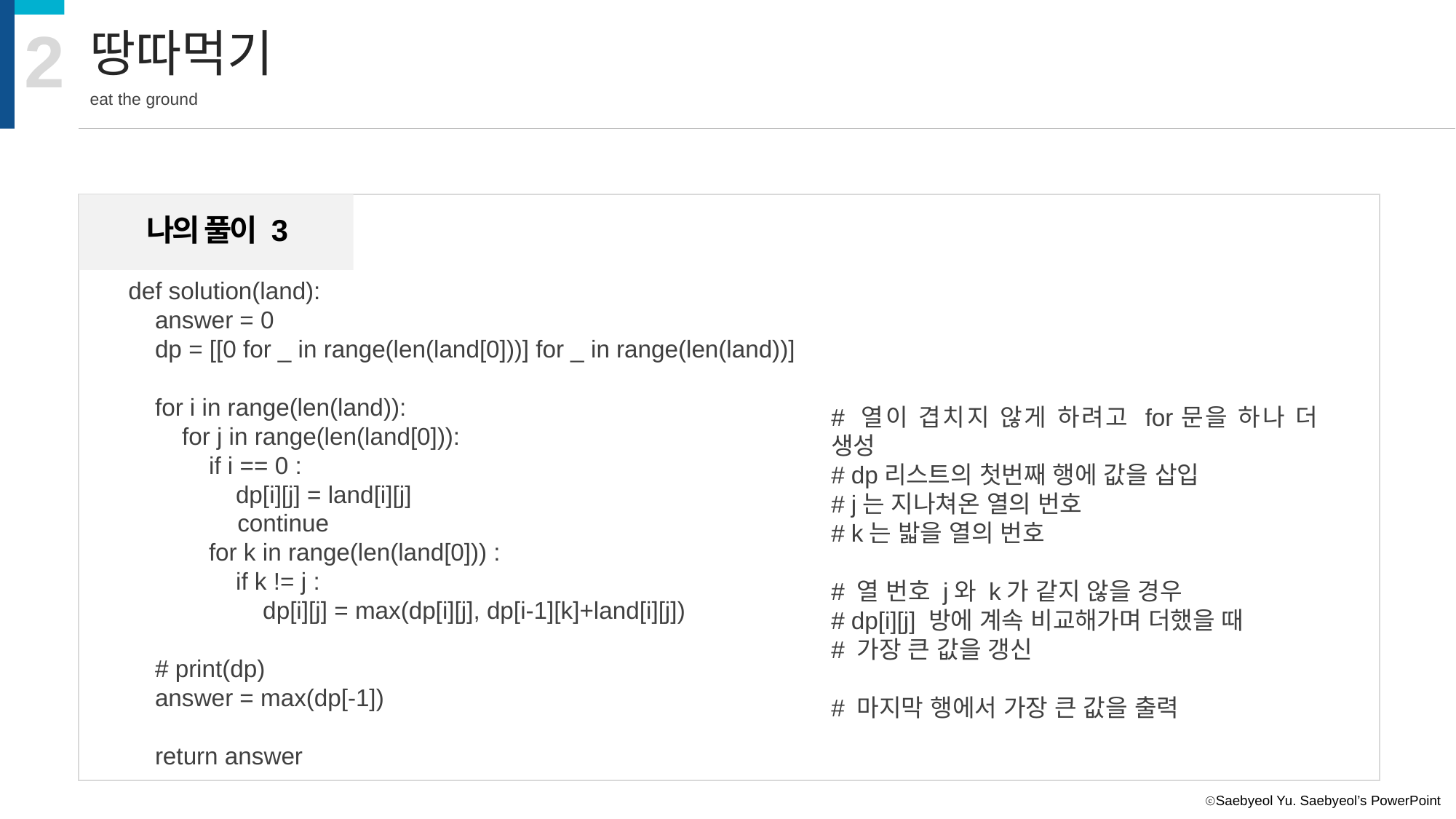

2
땅따먹기
eat the ground

나의 풀이 3
def solution(land):
    answer = 0
    dp = [[0 for _ in range(len(land[0]))] for _ in range(len(land))]

    for i in range(len(land)):
        for j in range(len(land[0])):
            if i == 0 :
                dp[i][j] = land[i][j]
	continue
            for k in range(len(land[0])) :
                if k != j :
                    dp[i][j] = max(dp[i][j], dp[i-1][k]+land[i][j])

    # print(dp)
    answer = max(dp[-1])

    return answer

# 열이 겹치지 않게 하려고 for문을 하나 더 생성
# dp리스트의 첫번째 행에 값을 삽입
# j는 지나쳐온 열의 번호
# k는 밟을 열의 번호

# 열 번호 j와 k가 같지 않을 경우
# dp[i][j] 방에 계속 비교해가며 더했을 때
# 가장 큰 값을 갱신

# 마지막 행에서 가장 큰 값을 출력